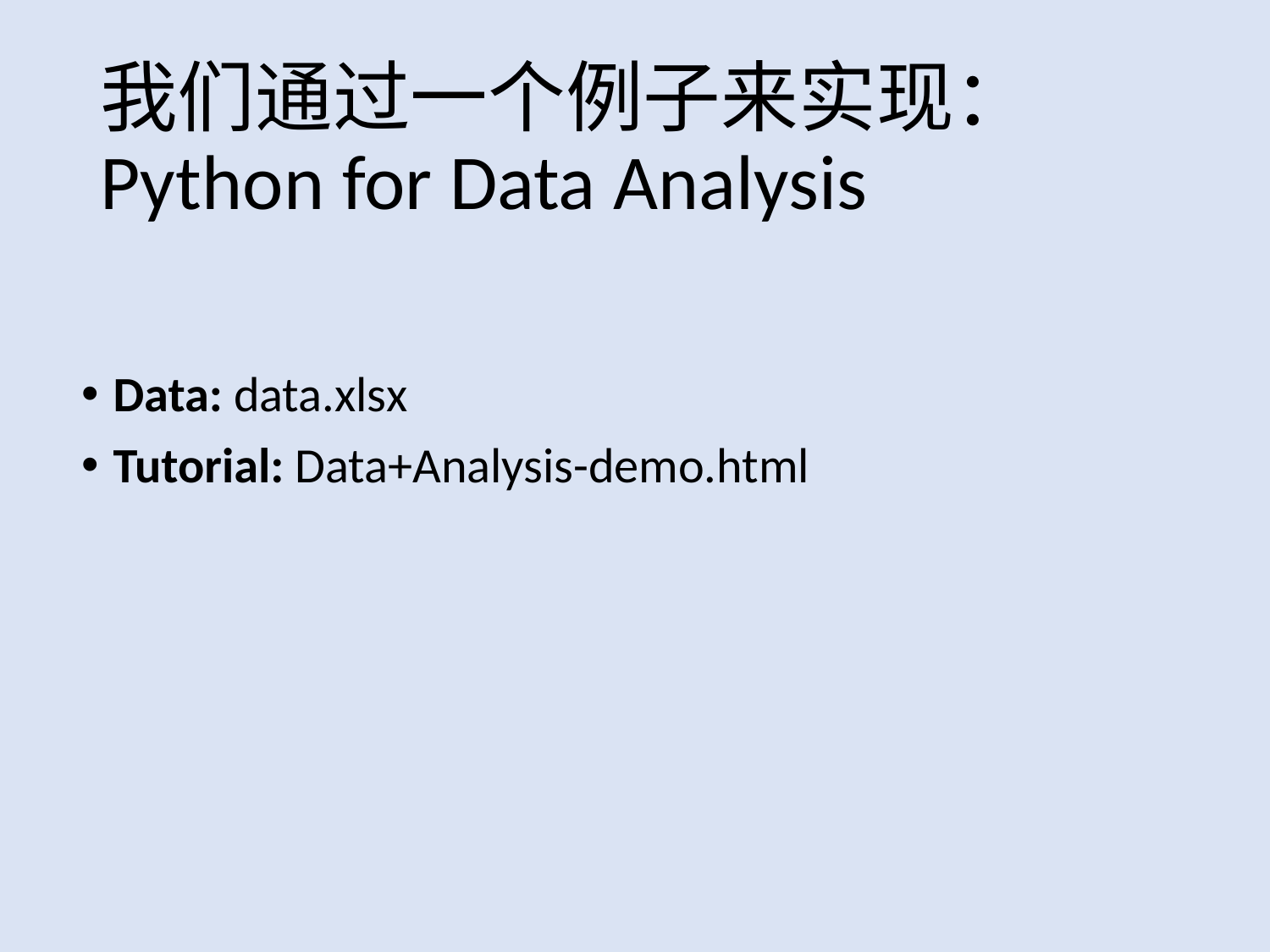

# 我们通过一个例子来实现： Python for Data Analysis
Data: data.xlsx
Tutorial: Data+Analysis-demo.html